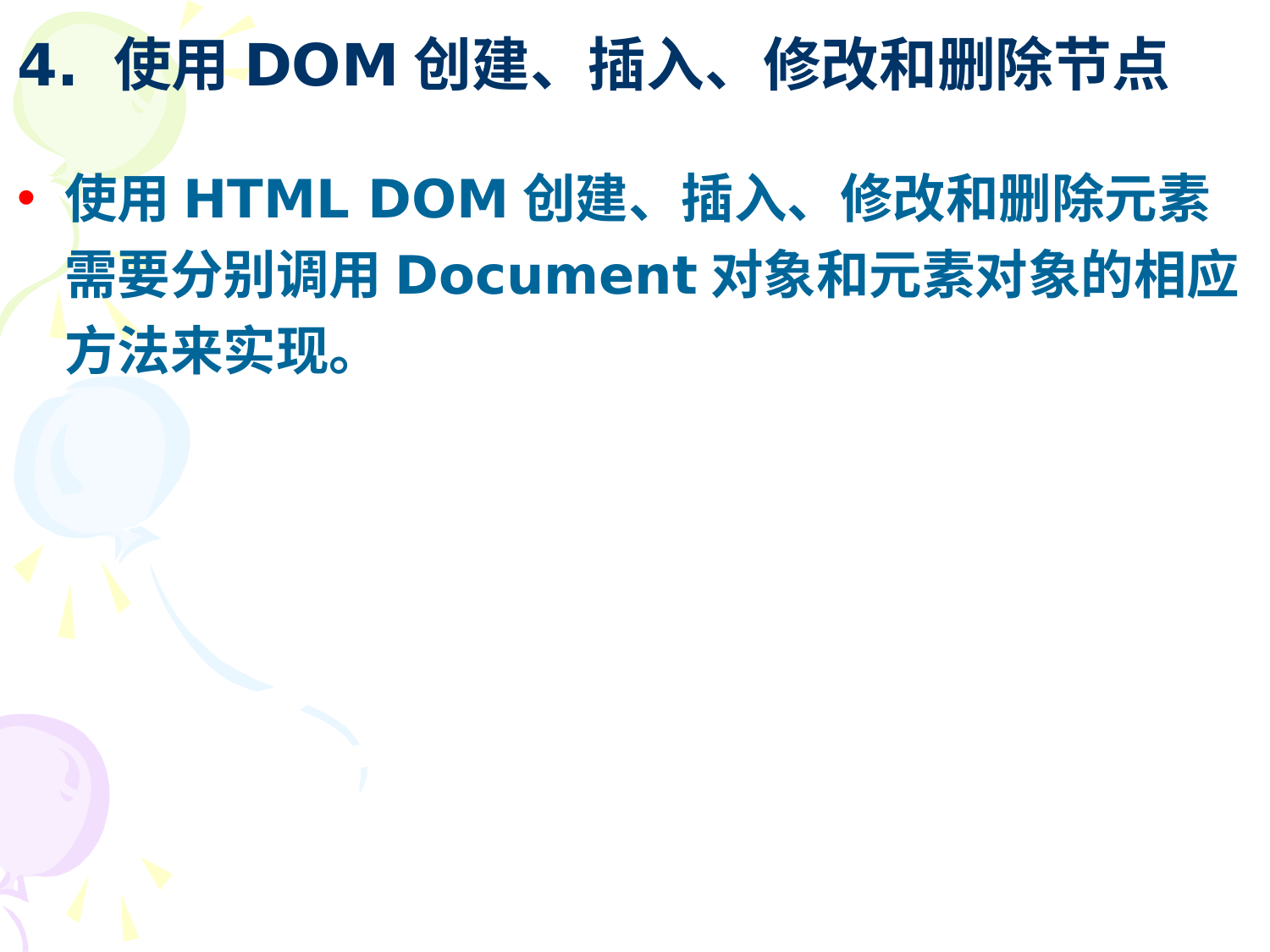

# 4. 使用DOM创建、插入、修改和删除节点
使用HTML DOM创建、插入、修改和删除元素需要分别调用Document对象和元素对象的相应方法来实现。